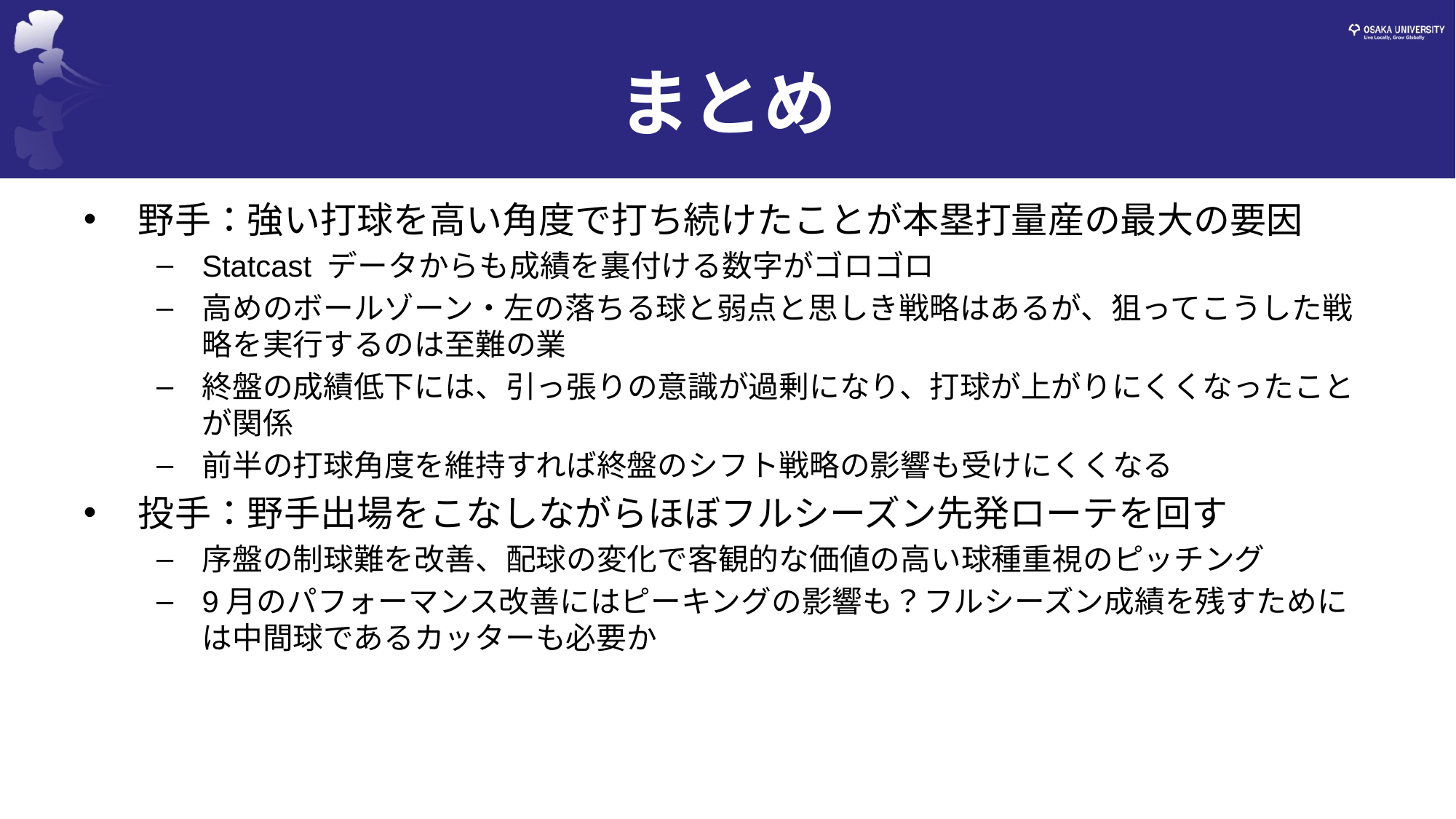

# まとめ
野手：強い打球を高い角度で打ち続けたことが本塁打量産の最大の要因
Statcast データからも成績を裏付ける数字がゴロゴロ
高めのボールゾーン・左の落ちる球と弱点と思しき戦略はあるが、狙ってこうした戦略を実行するのは至難の業
終盤の成績低下には、引っ張りの意識が過剰になり、打球が上がりにくくなったことが関係
前半の打球角度を維持すれば終盤のシフト戦略の影響も受けにくくなる
投手：野手出場をこなしながらほぼフルシーズン先発ローテを回す
序盤の制球難を改善、配球の変化で客観的な価値の高い球種重視のピッチング
9月のパフォーマンス改善にはピーキングの影響も？フルシーズン成績を残すためには中間球であるカッターも必要か